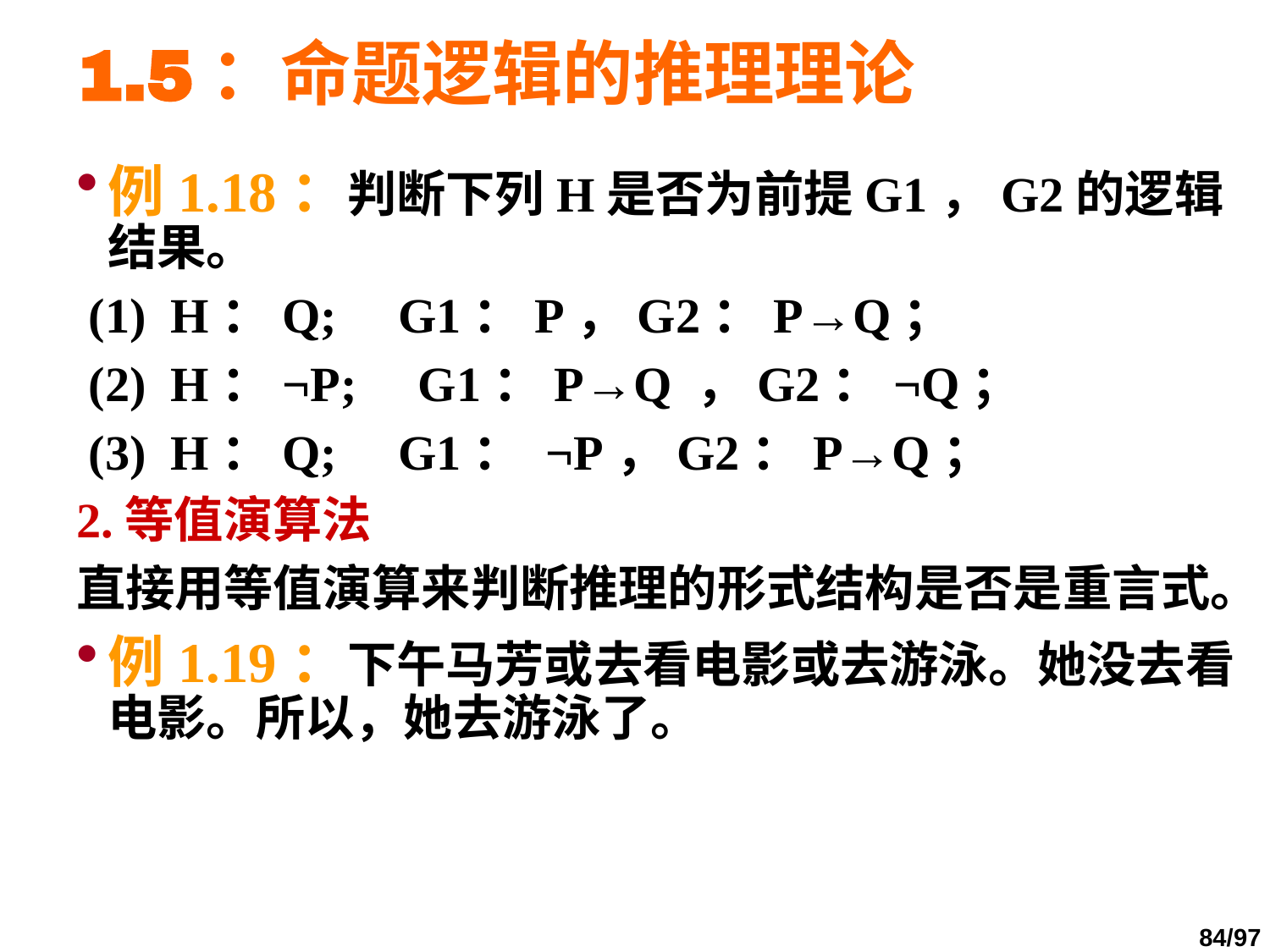

# 1.5：命题逻辑的推理理论
例1.18：判断下列H是否为前提G1，G2的逻辑结果。
 (1)  H：Q;     G1：P，G2：P→Q；
 (2)  H：¬P;     G1：P→Q ，G2：¬Q；
 (3)  H：Q;     G1： ¬P，G2：P→Q；
2.等值演算法
直接用等值演算来判断推理的形式结构是否是重言式。
例1.19：下午马芳或去看电影或去游泳。她没去看电影。所以，她去游泳了。